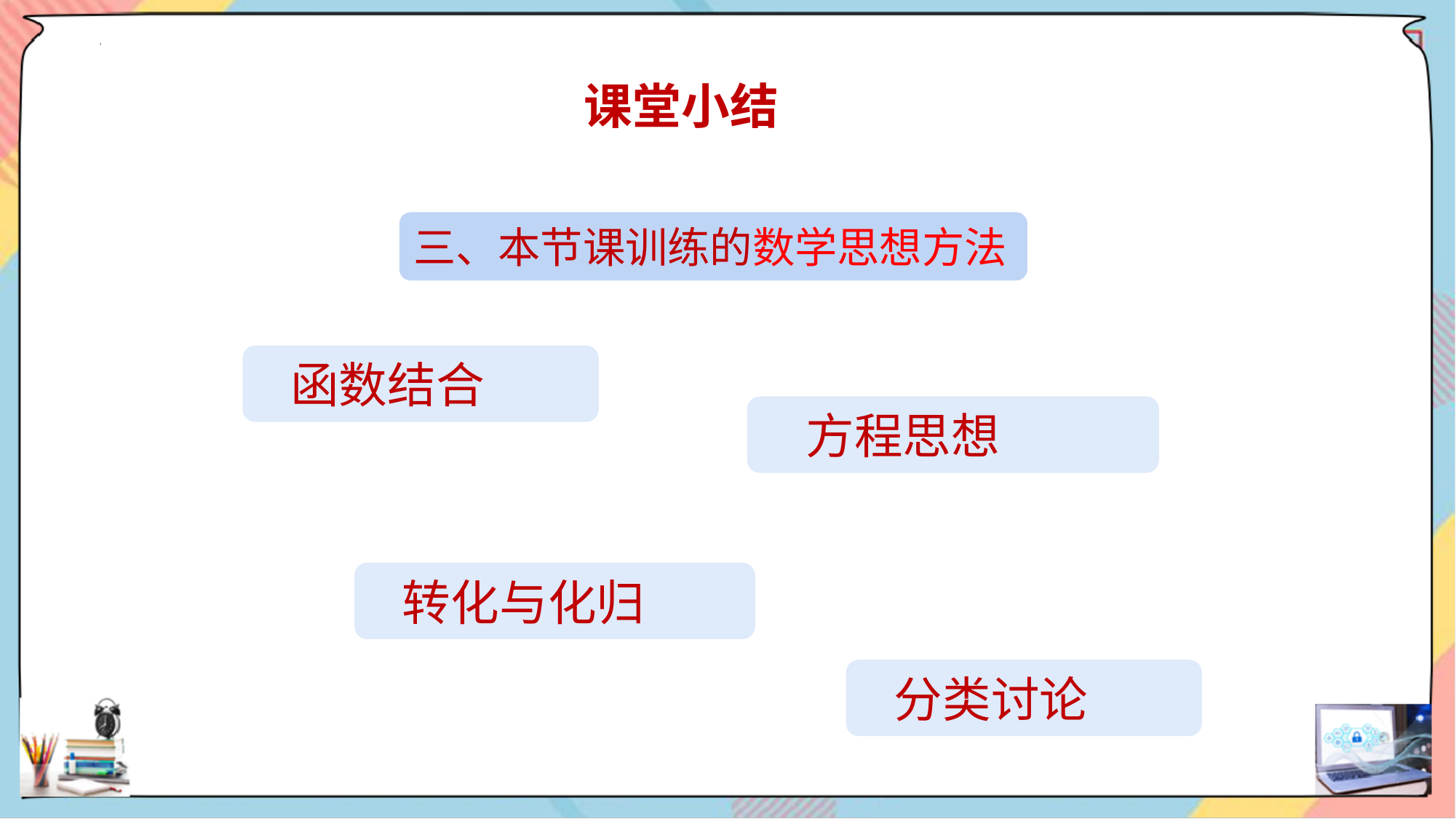

课堂小结
三、本节课训练的数学思想方法
  函数结合
   方程思想
  转化与化归
  分类讨论